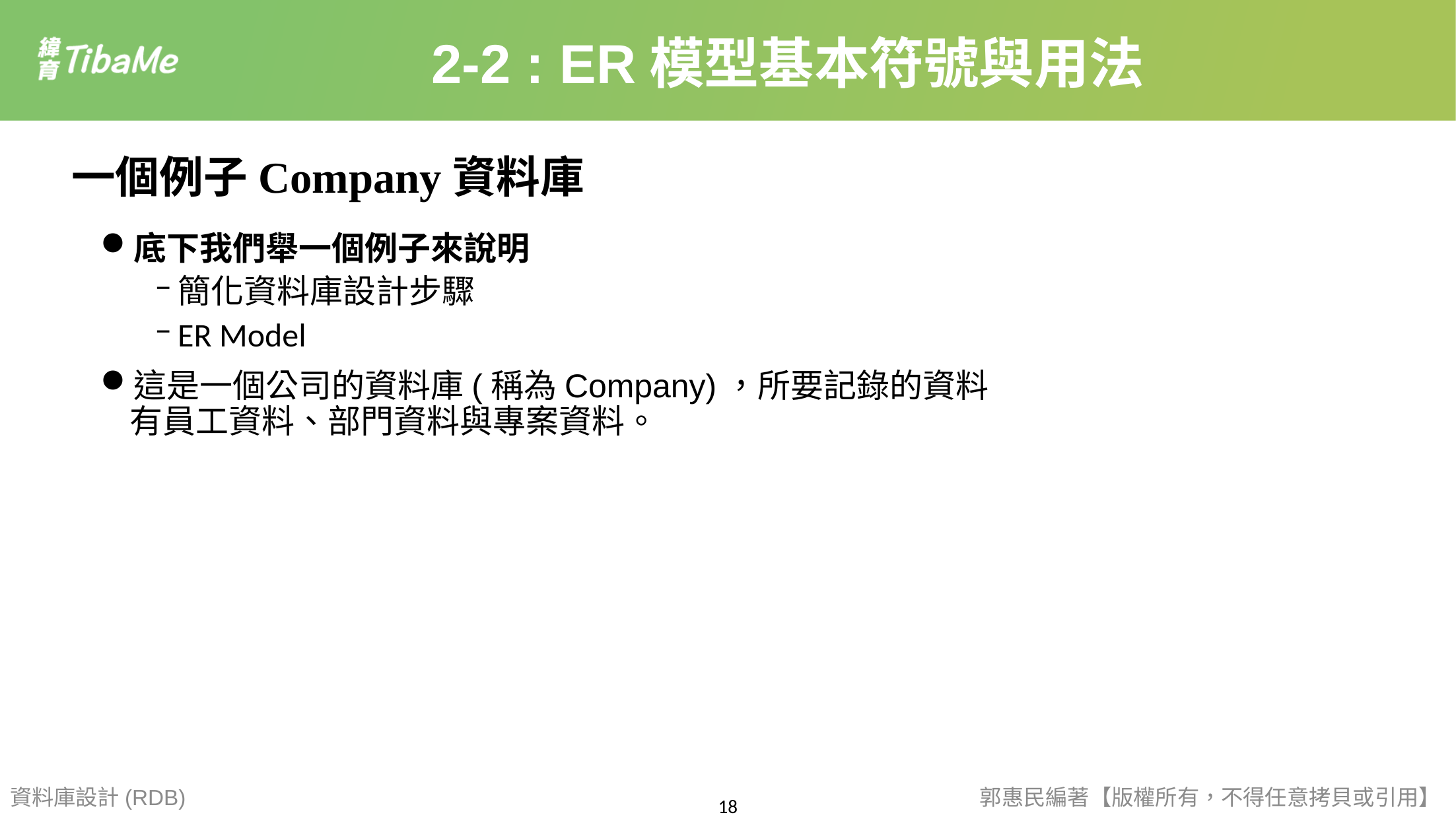

2-2 : ER模型基本符號與用法

一個例子Company資料庫
底下我們舉一個例子來說明
簡化資料庫設計步驟
ER Model
這是一個公司的資料庫(稱為Company)，所要記錄的資料
有員工資料、部門資料與專案資料。
資料庫設計(RDB)
郭惠民編著【版權所有，不得任意拷貝或引用】